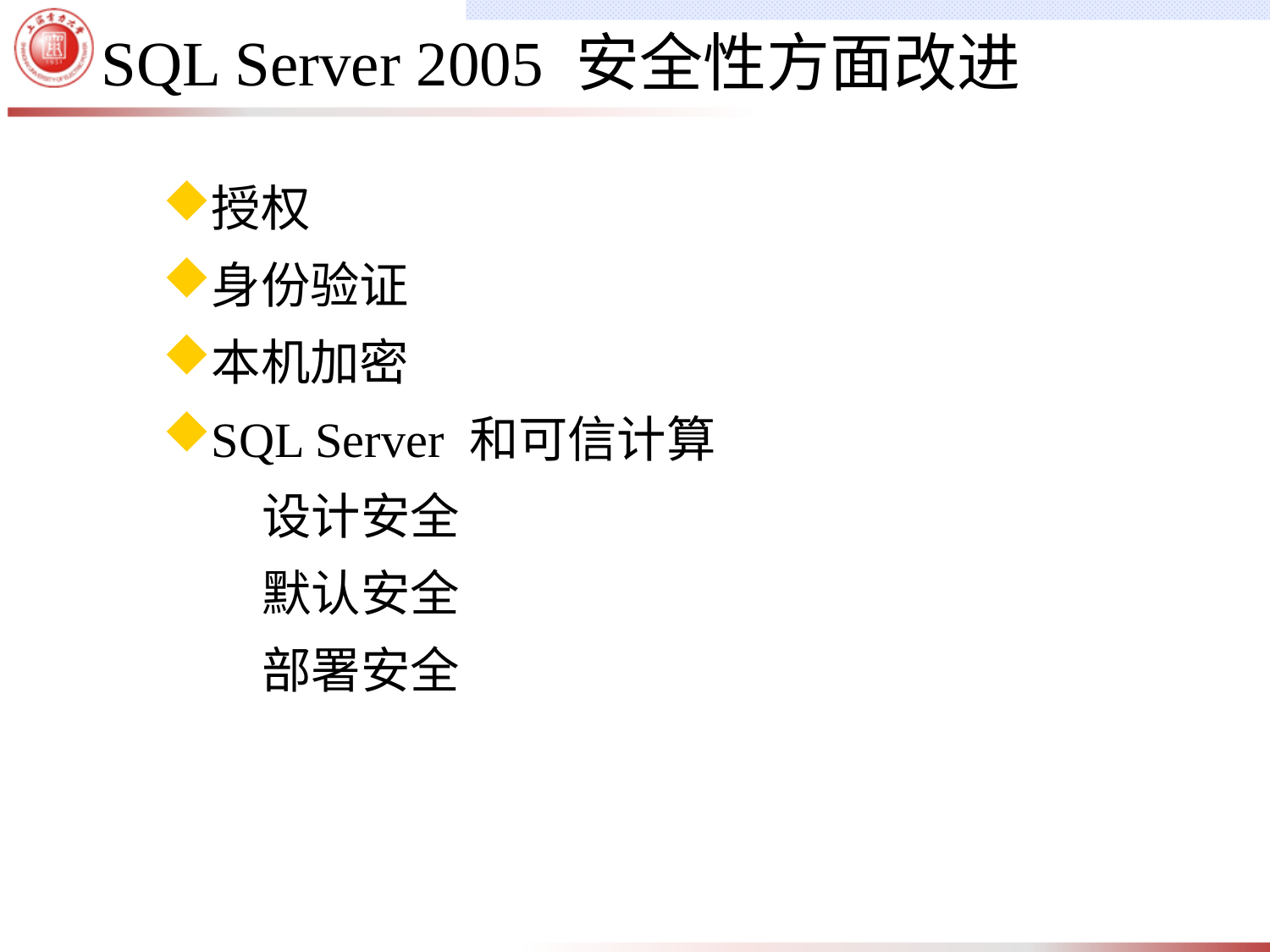

SQL Server 2005 安全性方面改进

授权
身份验证
本机加密
SQL Server 和可信计算
        设计安全
        默认安全
        部署安全